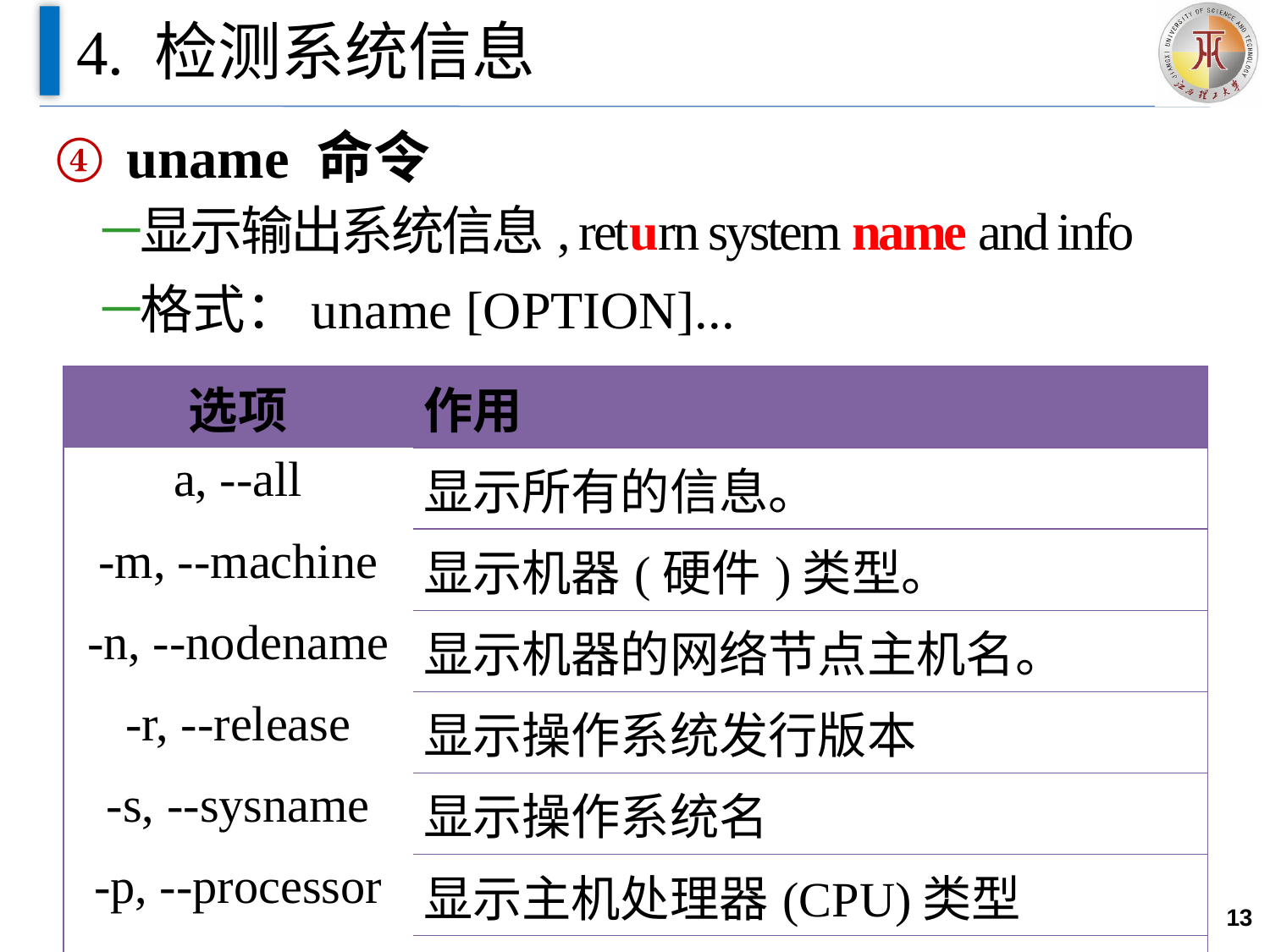

# 4. 检测系统信息
uname 命令
显示输出系统信息, return system name and info
格式：uname [OPTION]...

| 选项 | 作用 |
| --- | --- |
| a, --all | 显示所有的信息。 |
| -m, --machine | 显示机器(硬件)类型。 |
| -n, --nodename | 显示机器的网络节点主机名。 |
| -r, --release | 显示操作系统发行版本 |
| -s, --sysname | 显示操作系统名 |
| -p, --processor | 显示主机处理器(CPU)类型 |
| -v | 显示操作系统版本 |
13